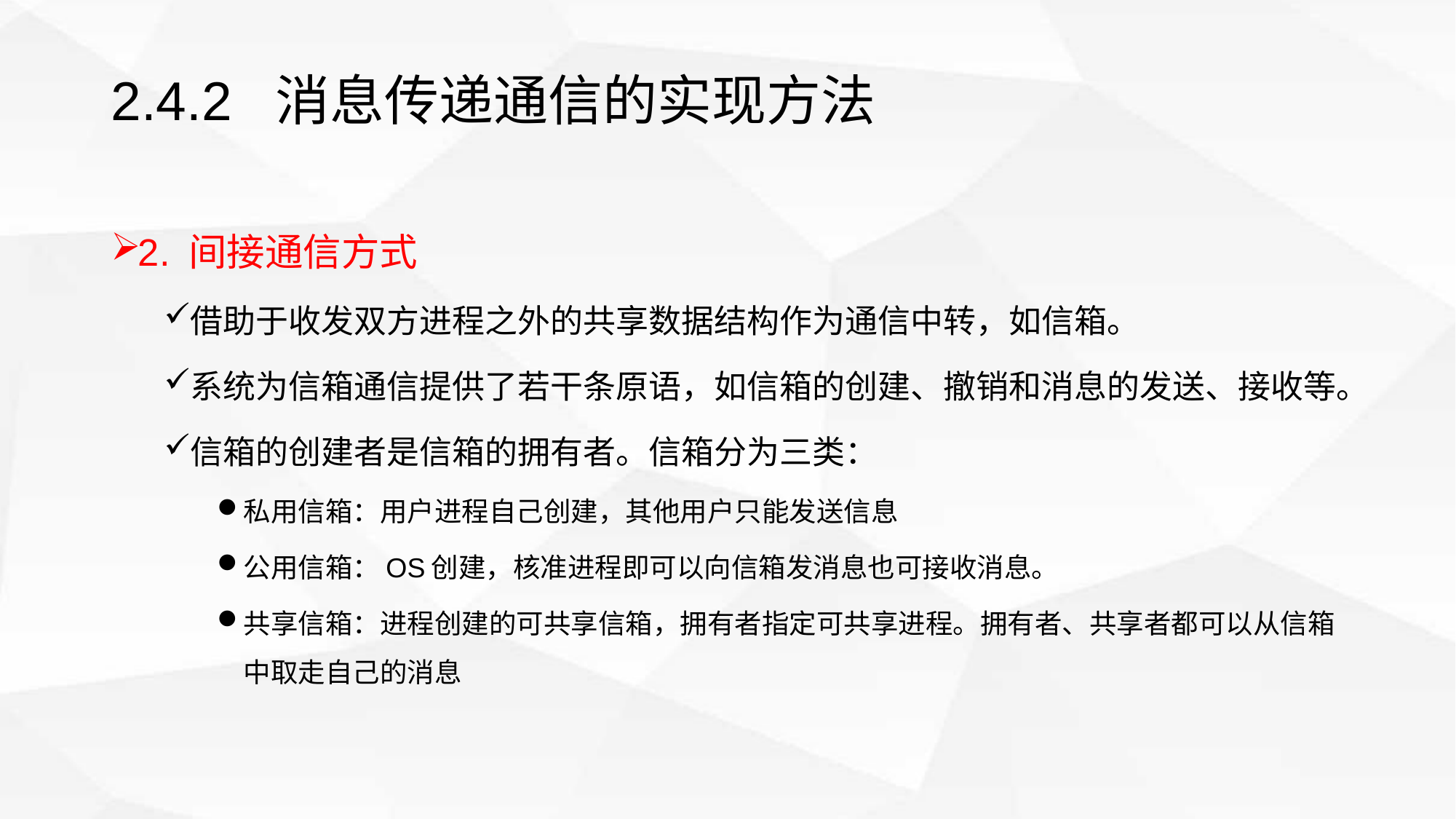

# 2.4.2  消息传递通信的实现方法
2. 间接通信方式
借助于收发双方进程之外的共享数据结构作为通信中转，如信箱。
系统为信箱通信提供了若干条原语，如信箱的创建、撤销和消息的发送、接收等。
信箱的创建者是信箱的拥有者。信箱分为三类：
私用信箱：用户进程自己创建，其他用户只能发送信息
公用信箱：OS创建，核准进程即可以向信箱发消息也可接收消息。
共享信箱：进程创建的可共享信箱，拥有者指定可共享进程。拥有者、共享者都可以从信箱中取走自己的消息